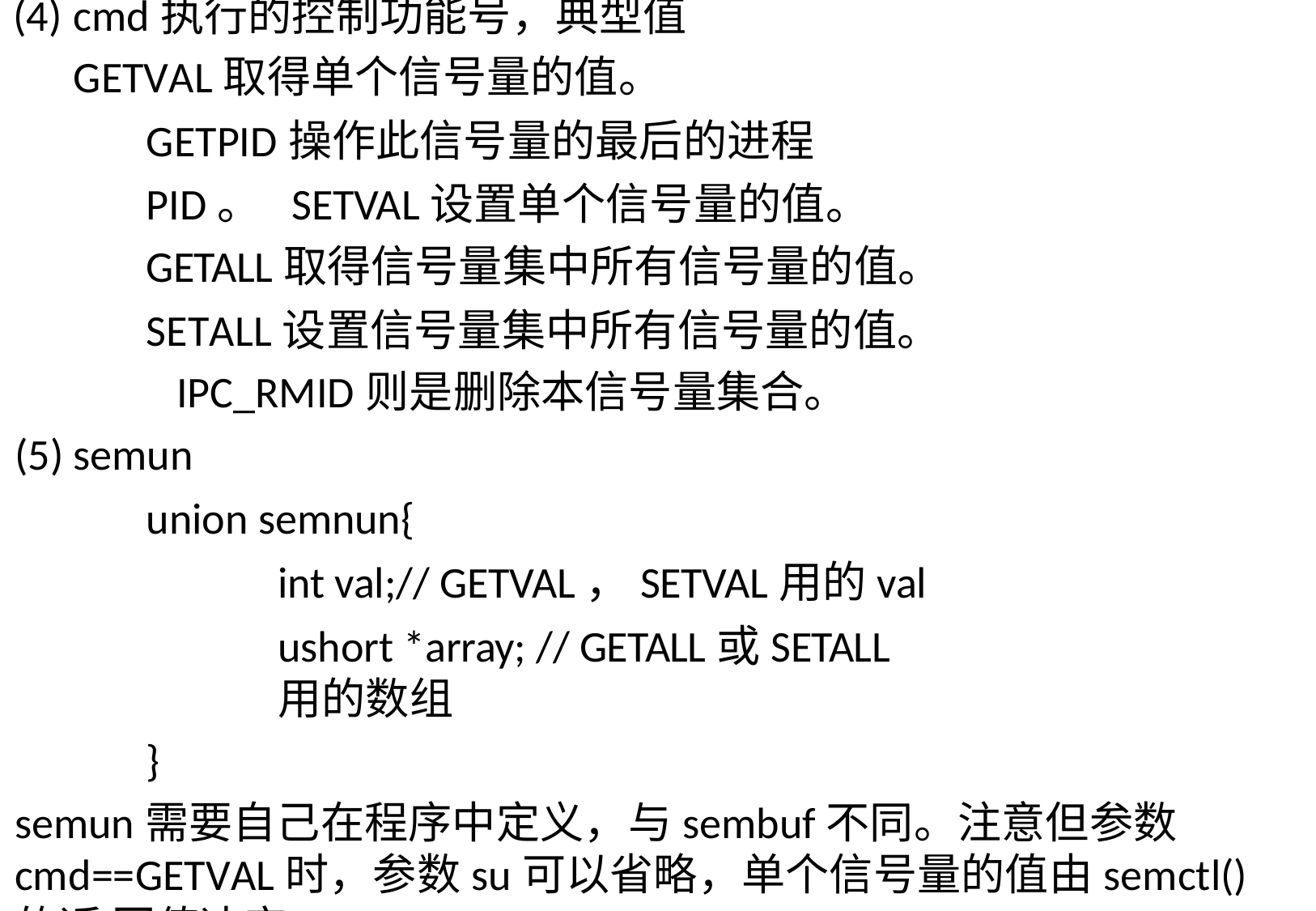

cmd执行的控制功能号，典型值 GETVAL取得单个信号量的值。
GETPID操作此信号量的最后的进程PID。  SETVAL设置单个信号量的值。
GETALL取得信号量集中所有信号量的值。
SETALL设置信号量集中所有信号量的值。  IPC_RMID则是删除本信号量集合。
semun
union semnun{
int val;// GETVAL，SETVAL用的val
ushort *array; // GETALL或SETALL用的数组
}
semun需要自己在程序中定义，与sembuf不同。注意但参数 cmd==GETVAL时，参数su可以省略，单个信号量的值由semctl()的返 回值决定。